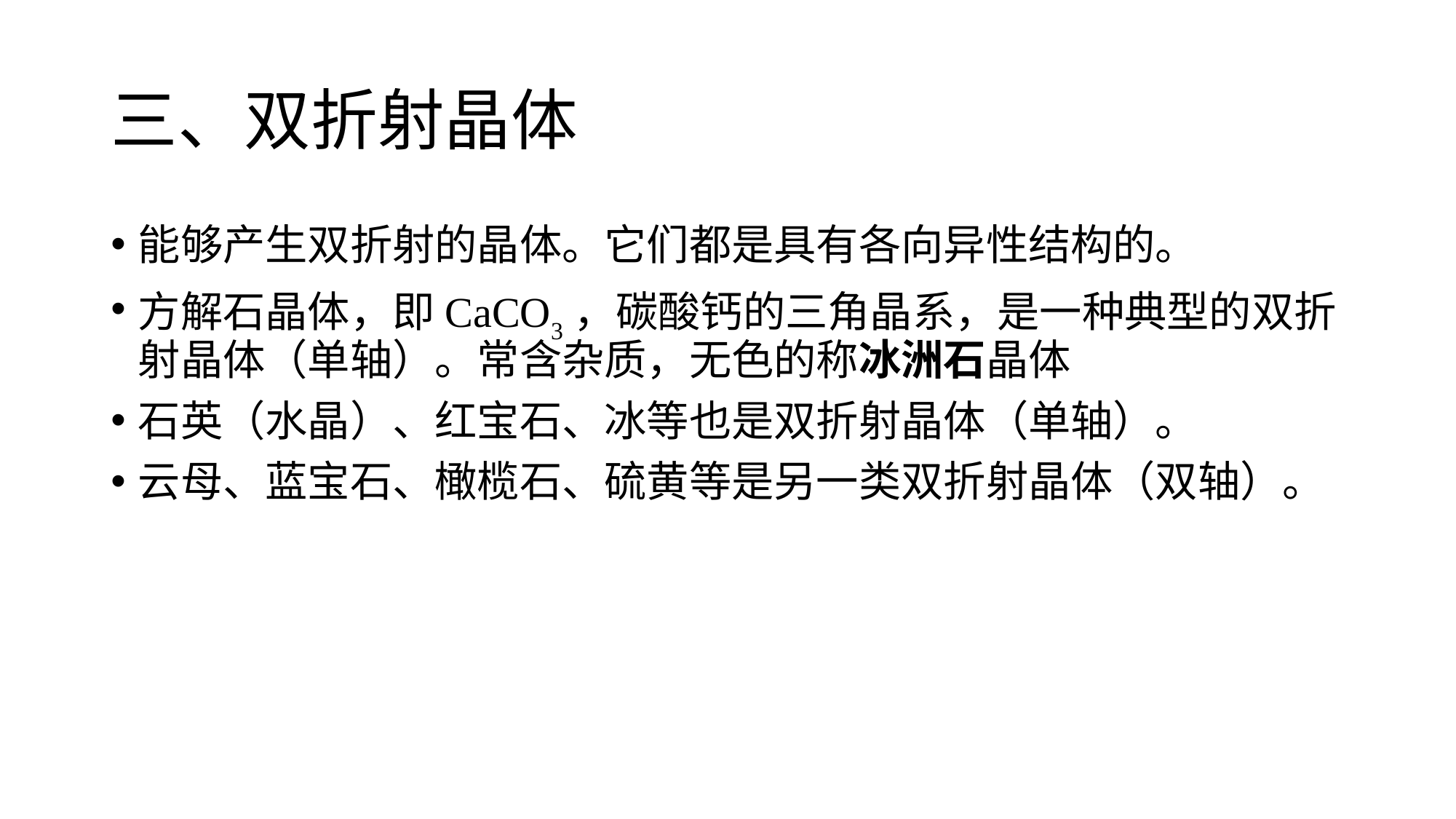

# 三、双折射晶体
能够产生双折射的晶体。它们都是具有各向异性结构的。
方解石晶体，即CaCO3，碳酸钙的三角晶系，是一种典型的双折射晶体（单轴）。常含杂质，无色的称冰洲石晶体
石英（水晶）、红宝石、冰等也是双折射晶体（单轴）。
云母、蓝宝石、橄榄石、硫黄等是另一类双折射晶体（双轴）。